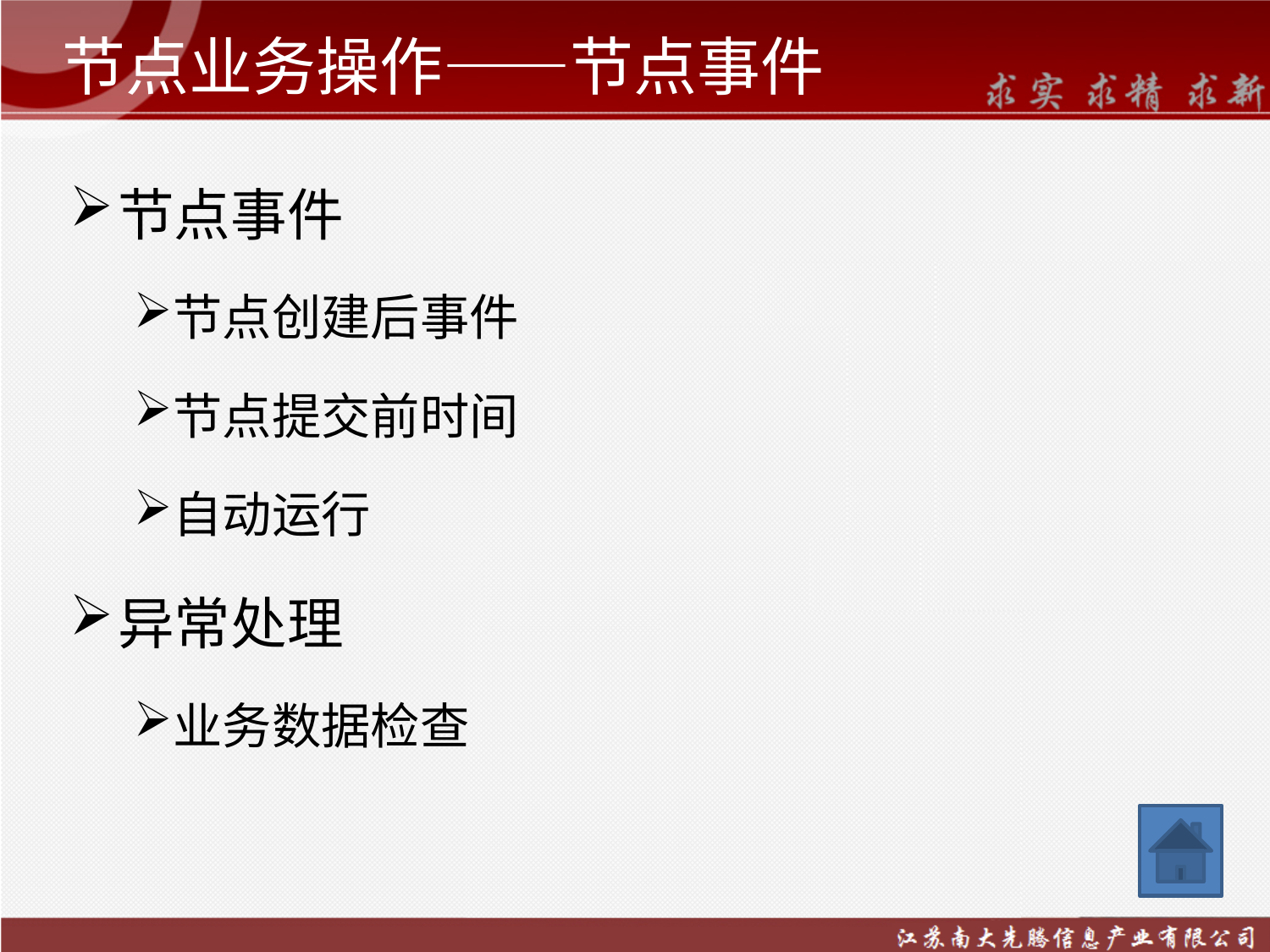

# 节点业务操作——节点事件
节点事件
节点创建后事件
节点提交前时间
自动运行
异常处理
业务数据检查